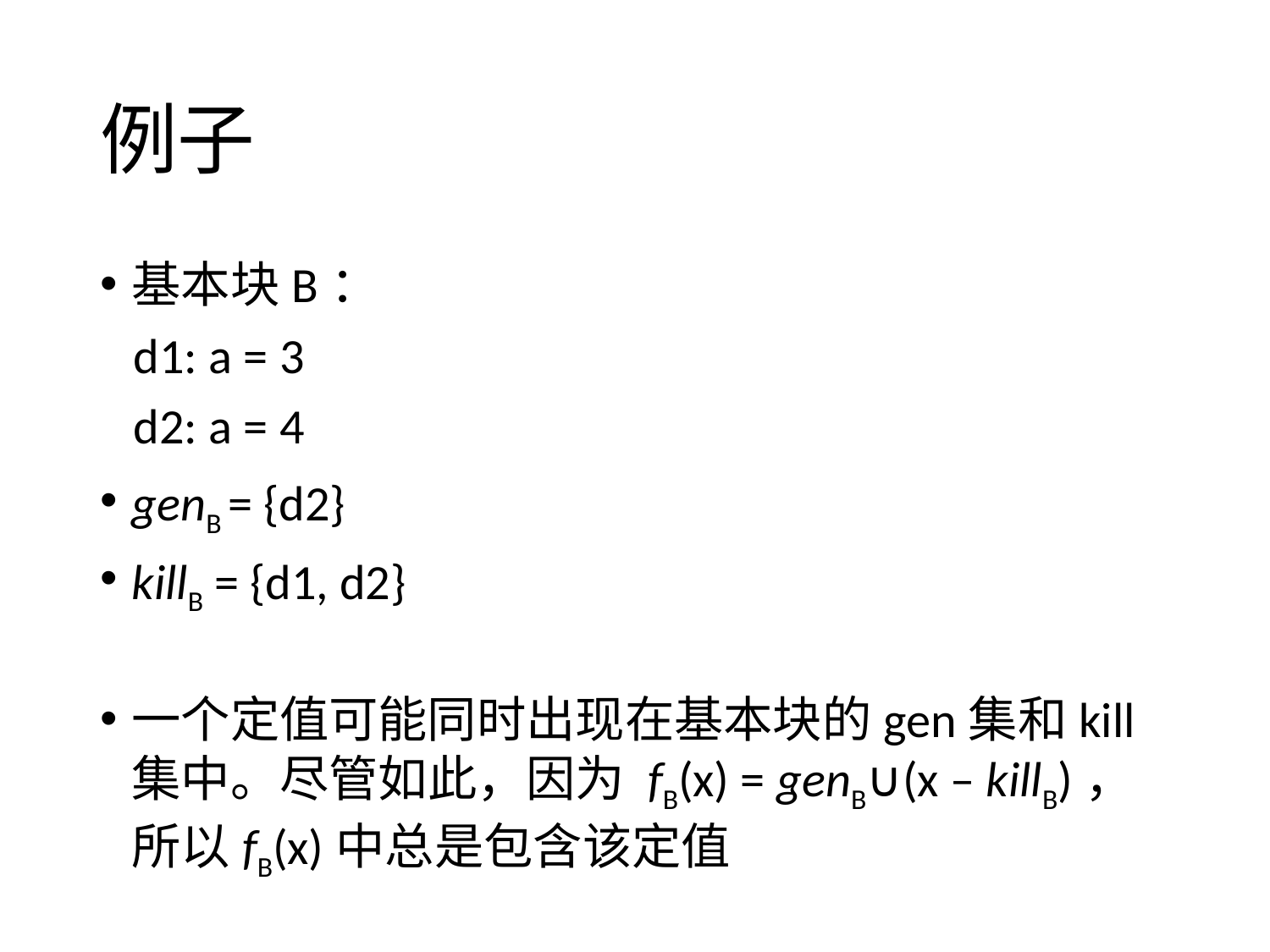

# 例子
基本块B：
   d1: a = 3
   d2: a = 4
genB = {d2}
killB = {d1, d2}

一个定值可能同时出现在基本块的gen集和kill集中。尽管如此，因为 fB(x) = genB∪(x – killB)，所以fB(x)中总是包含该定值